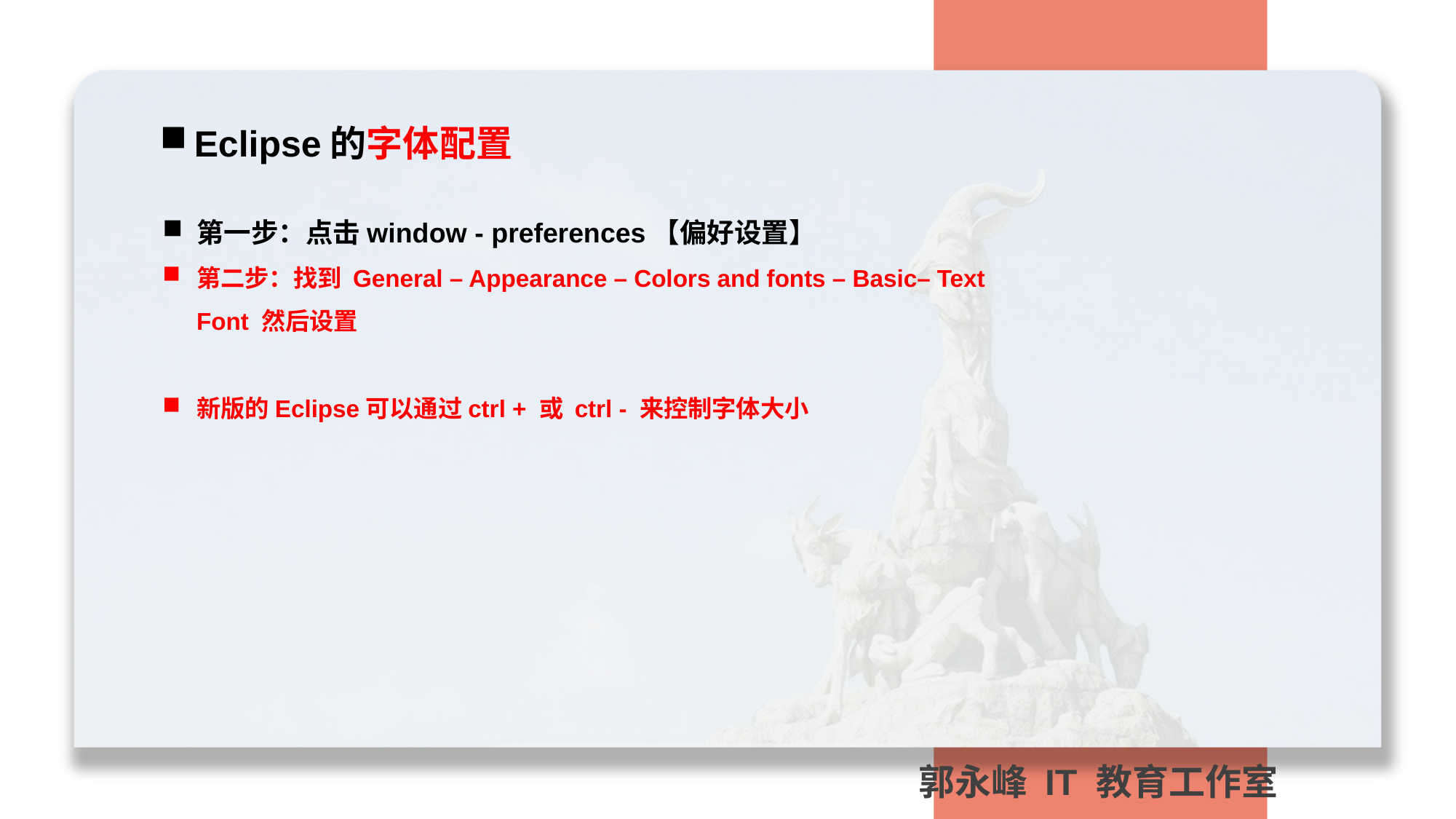

Eclipse的字体配置
第一步：点击window - preferences【偏好设置】
第二步：找到 General – Appearance – Colors and fonts – Basic– Text Font 然后设置

新版的Eclipse可以通过ctrl + 或 ctrl - 来控制字体大小